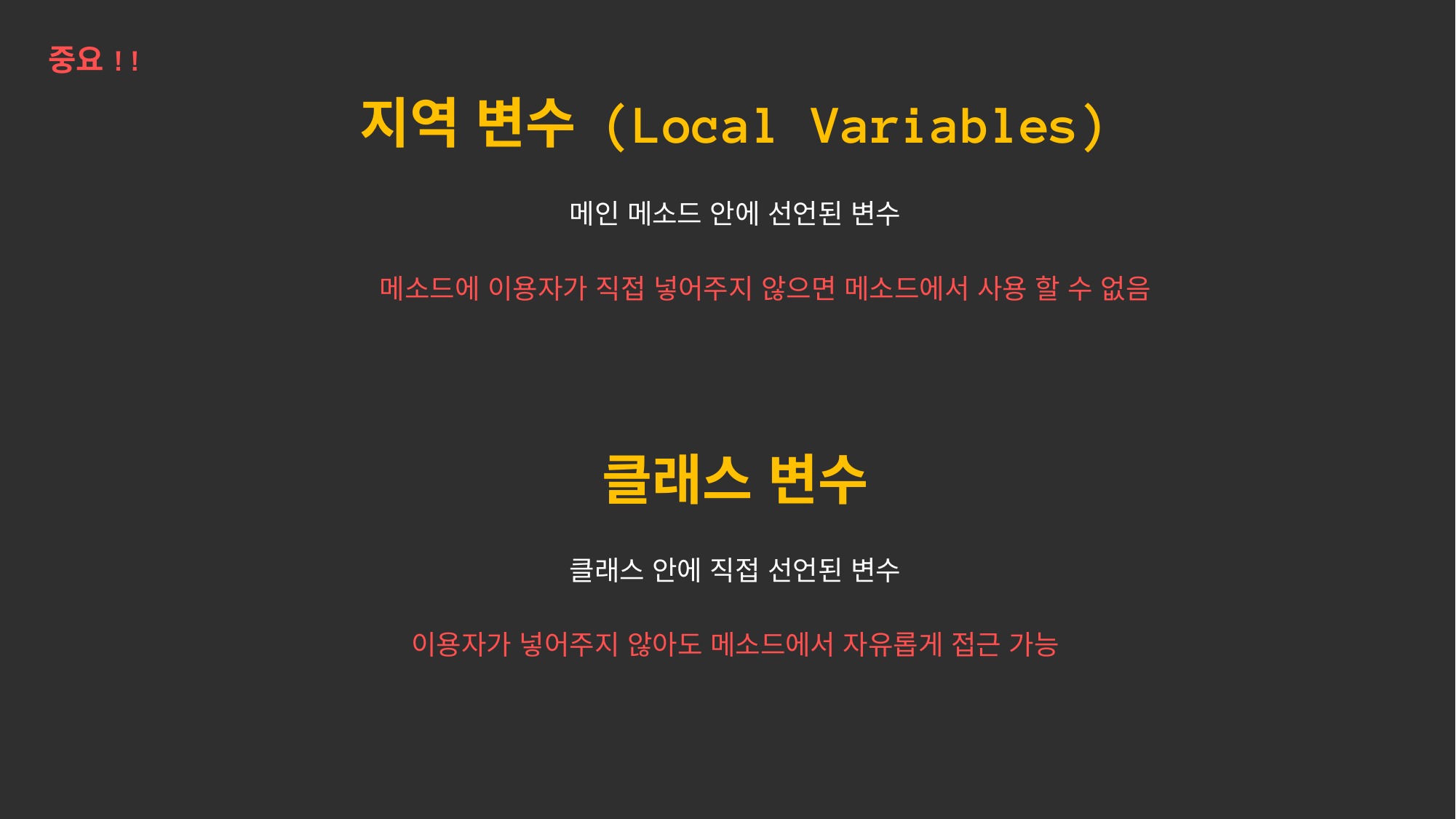

중요!!
지역 변수 (Local Variables)
메인 메소드 안에 선언된 변수
메소드에 이용자가 직접 넣어주지 않으면 메소드에서 사용 할 수 없음
클래스 변수
클래스 안에 직접 선언된 변수
이용자가 넣어주지 않아도 메소드에서 자유롭게 접근 가능